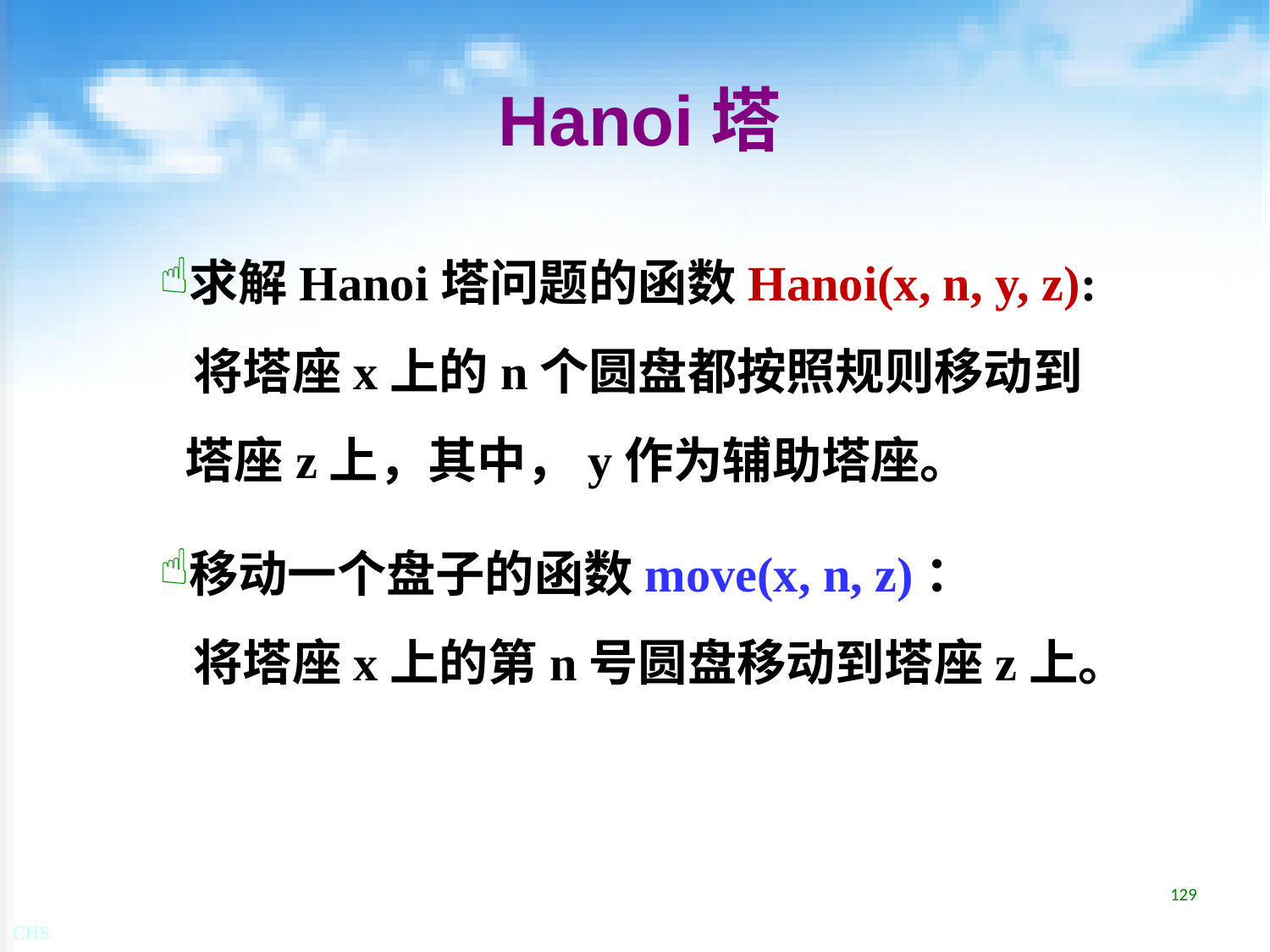

# Hanoi塔
求解Hanoi塔问题的函数Hanoi(x, n, y, z):
  将塔座x上的n个圆盘都按照规则移动到塔座z上，其中，y作为辅助塔座。
移动一个盘子的函数move(x, n, z)：
  将塔座x上的第n号圆盘移动到塔座z上。
129